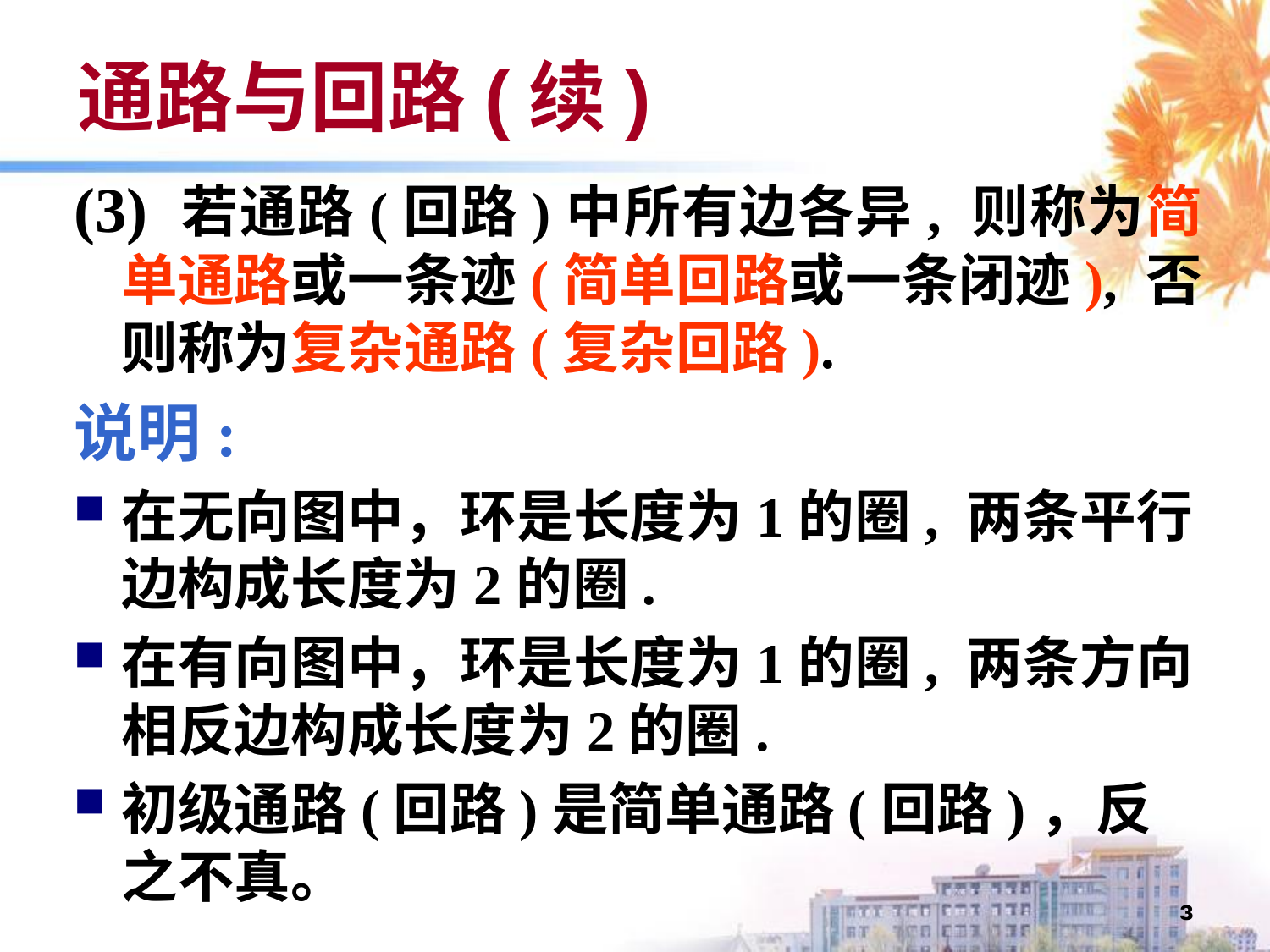

# 通路与回路(续)
(3) 若通路(回路)中所有边各异, 则称为简单通路或一条迹(简单回路或一条闭迹), 否则称为复杂通路(复杂回路).
说明:
在无向图中，环是长度为1的圈, 两条平行边构成长度为2的圈.
在有向图中，环是长度为1的圈, 两条方向相反边构成长度为2的圈.
初级通路(回路)是简单通路(回路)，反之不真。
3